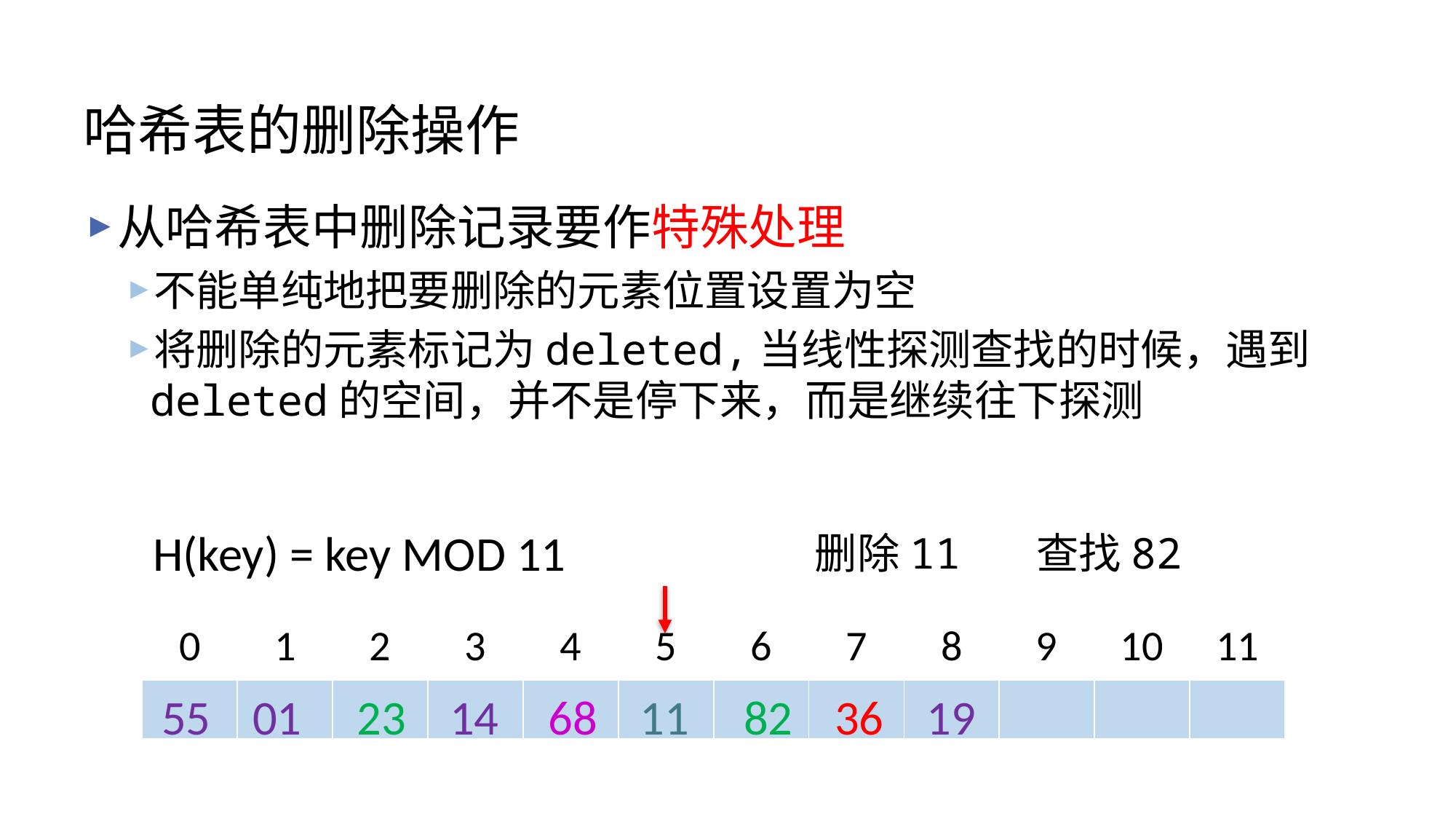

# 哈希表的删除操作
从哈希表中删除记录要作特殊处理
不能单纯地把要删除的元素位置设置为空
将删除的元素标记为deleted,当线性探测查找的时候，遇到deleted的空间，并不是停下来，而是继续往下探测
H(key) = key MOD 11
删除11
查找82
| 0 | 1 | 2 | 3 | 4 | 5 | 6 | 7 | 8 | 9 | 10 | 11 |
| --- | --- | --- | --- | --- | --- | --- | --- | --- | --- | --- | --- |
|  |  |  |  |  |  |  |  |  |  |  |  |
23
82
36
19
55
01
14
68
11